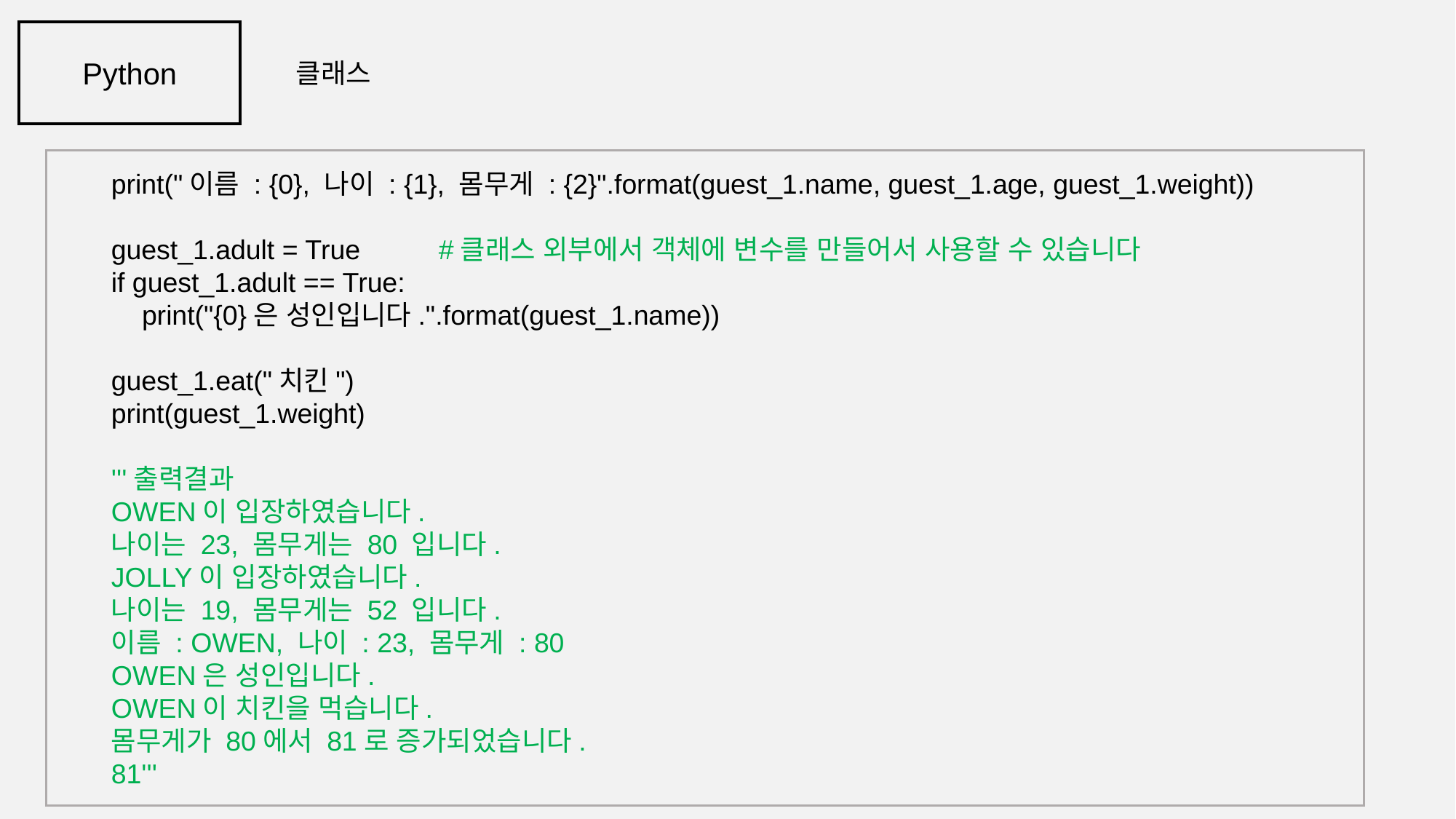

Python
클래스
print("이름 : {0}, 나이 : {1}, 몸무게 : {2}".format(guest_1.name, guest_1.age, guest_1.weight))

guest_1.adult = True	#클래스 외부에서 객체에 변수를 만들어서 사용할 수 있습니다
if guest_1.adult == True:
    print("{0}은 성인입니다.".format(guest_1.name))

guest_1.eat("치킨")
print(guest_1.weight)

'''출력결과
OWEN이 입장하였습니다.
나이는 23, 몸무게는 80 입니다.
JOLLY이 입장하였습니다.
나이는 19, 몸무게는 52 입니다.
이름 : OWEN, 나이 : 23, 몸무게 : 80
OWEN은 성인입니다.
OWEN이 치킨을 먹습니다.
몸무게가 80에서 81로 증가되었습니다.
81'''
   '"